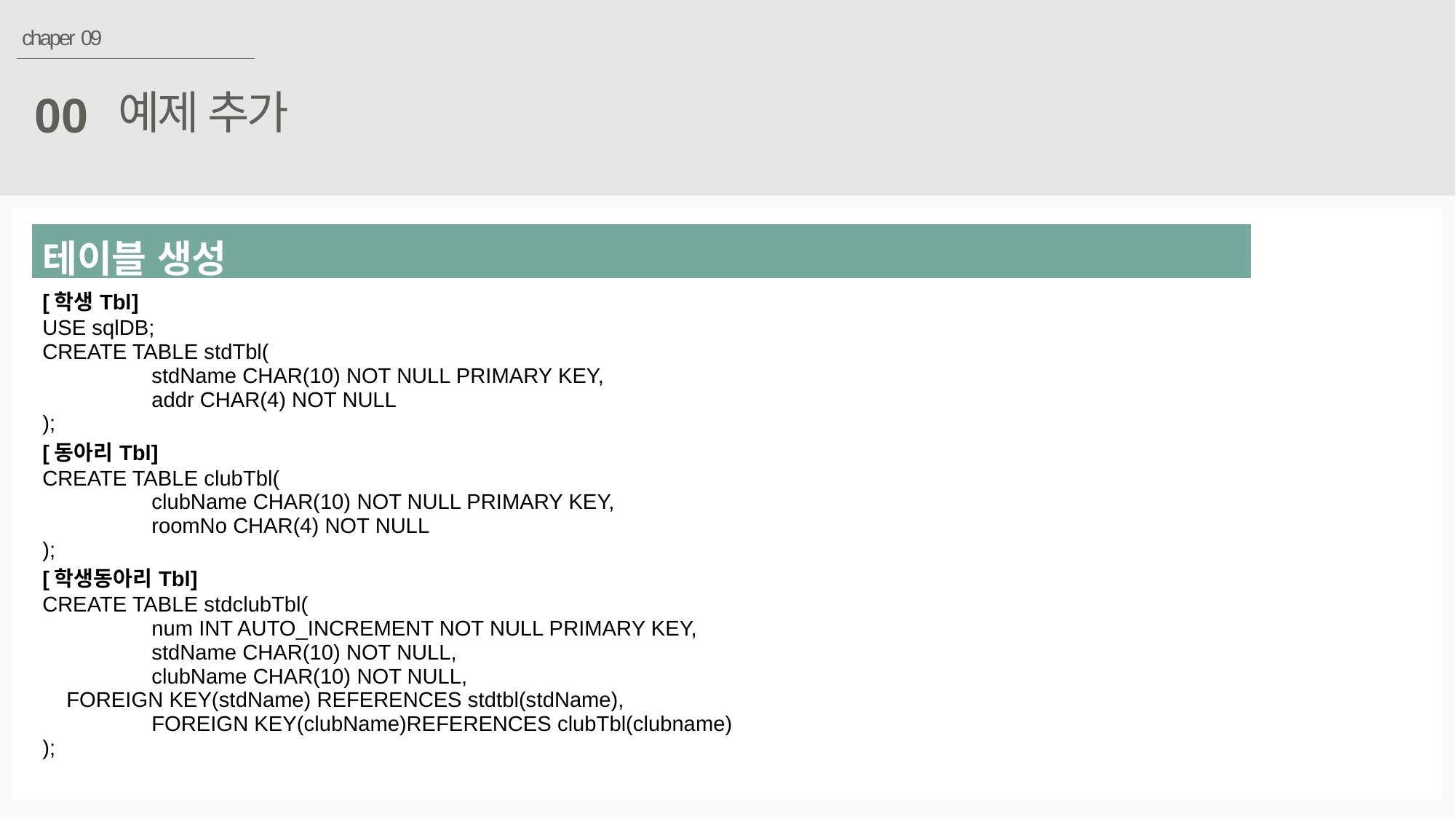

chaper  09
예제 추가
00

| 테이블 생성 |
| --- |
| [학생Tbl] USE sqlDB; CREATE TABLE stdTbl( stdName CHAR(10) NOT NULL PRIMARY KEY, addr CHAR(4) NOT NULL ); [동아리Tbl] CREATE TABLE clubTbl( clubName CHAR(10) NOT NULL PRIMARY KEY, roomNo CHAR(4) NOT NULL ); [학생동아리Tbl] CREATE TABLE stdclubTbl( num INT AUTO\_INCREMENT NOT NULL PRIMARY KEY, stdName CHAR(10) NOT NULL, clubName CHAR(10) NOT NULL, FOREIGN KEY(stdName) REFERENCES stdtbl(stdName), FOREIGN KEY(clubName)REFERENCES clubTbl(clubname) ); |